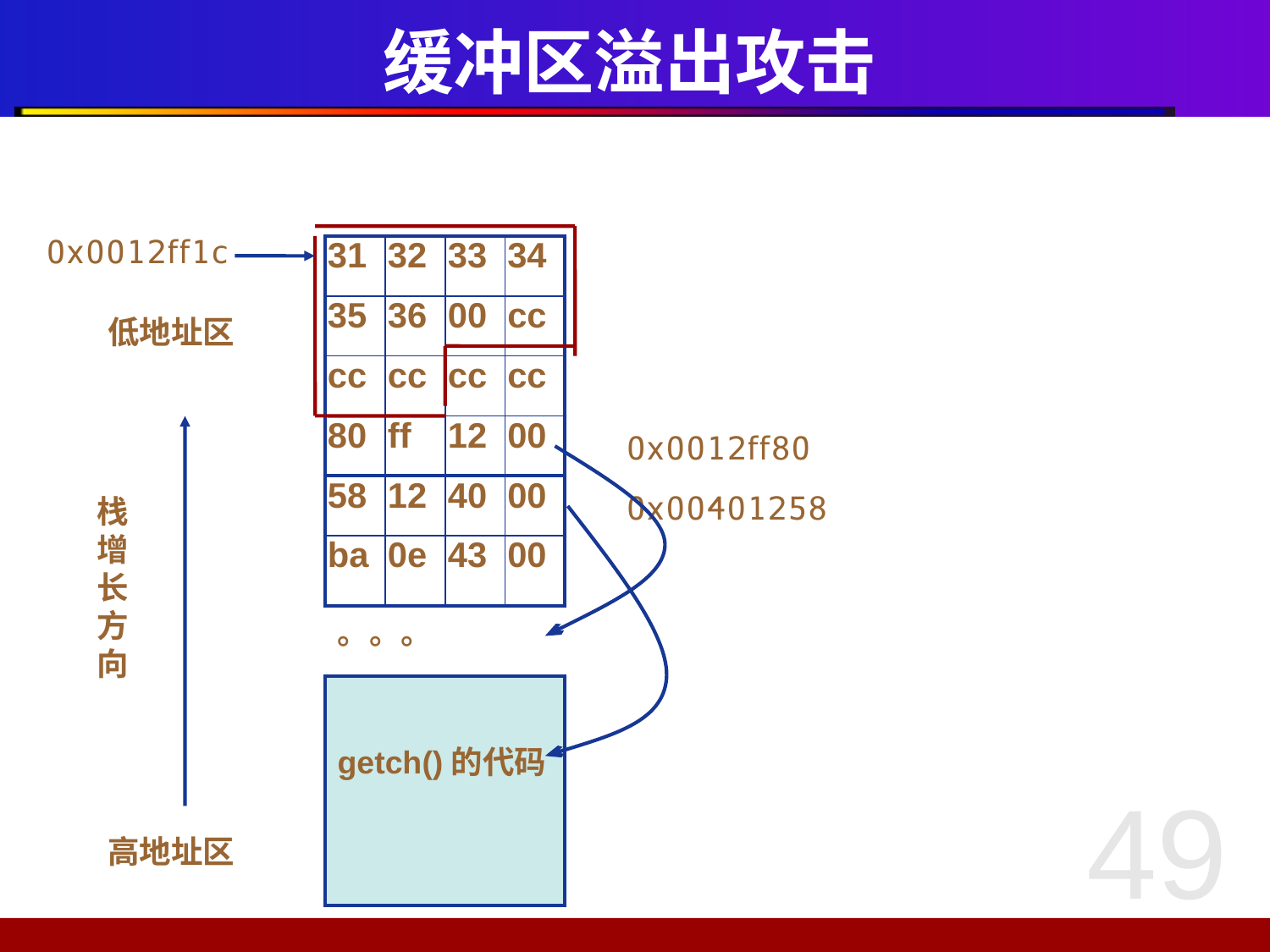

# 缓冲区溢出攻击
0x0012ff1c

| 31 | 32 | 33 | 34 |
| --- | --- | --- | --- |
| 35 | 36 | 00 | cc |
| cc | cc | cc | cc |
| 80 | ff | 12 | 00 |
| 58 | 12 | 40 | 00 |
| ba | 0e | 43 | 00 |

低地址区

0x0012ff80

0x00401258
栈增长方向

。。。

getch()的代码

49
高地址区